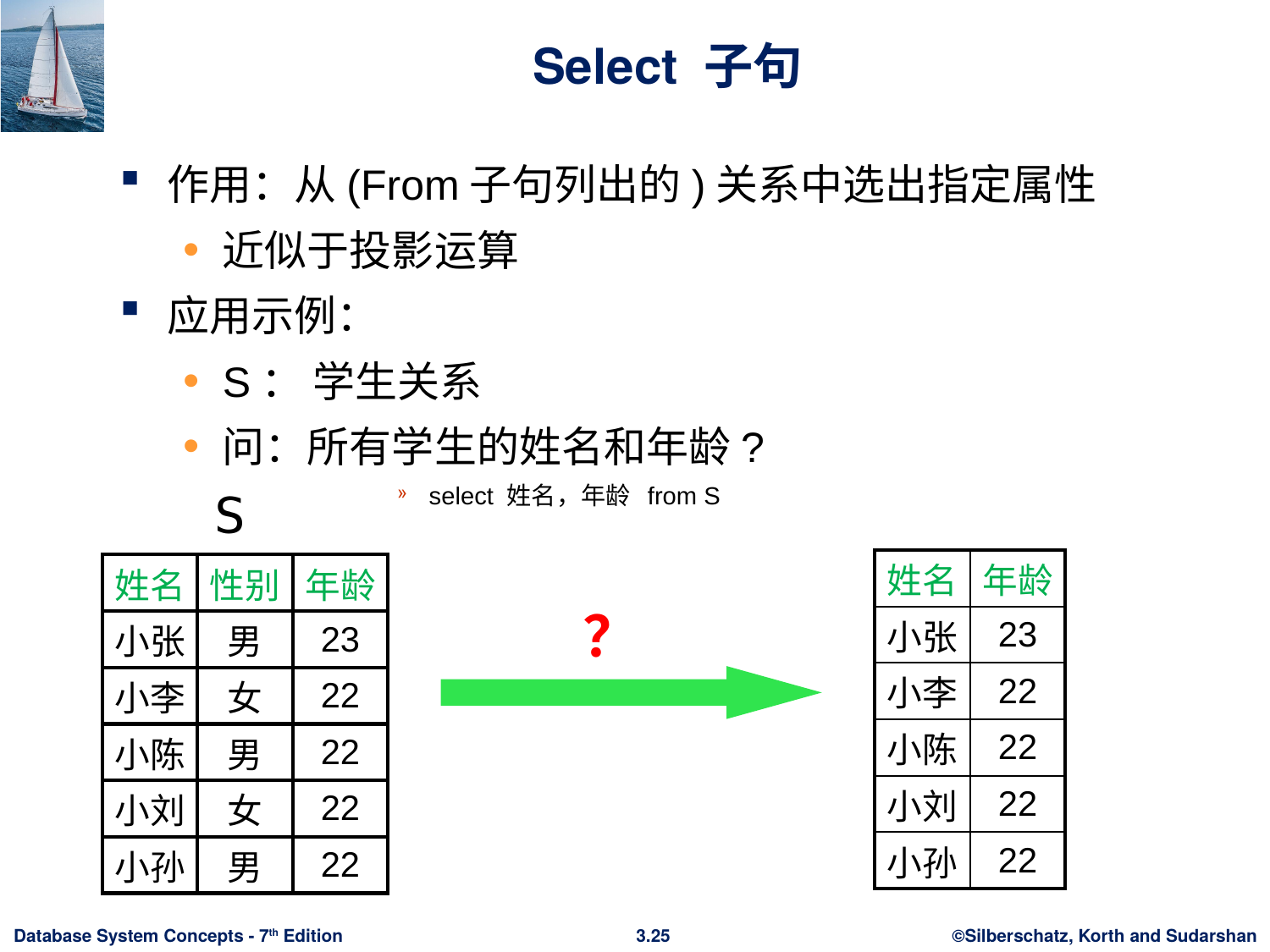

# Select 子句
作用：从(From子句列出的)关系中选出指定属性
近似于投影运算
应用示例：
S： 学生关系
问：所有学生的姓名和年龄?
select 姓名，年龄  from S

S
| 姓名 | 年龄 |
| --- | --- |
| 小张 | 23 |
| 小李 | 22 |
| 小陈 | 22 |
| 小刘 | 22 |
| 小孙 | 22 |
| 姓名 | 性别 | 年龄 |
| --- | --- | --- |
| 小张 | 男 | 23 |
| 小李 | 女 | 22 |
| 小陈 | 男 | 22 |
| 小刘 | 女 | 22 |
| 小孙 | 男 | 22 |
？